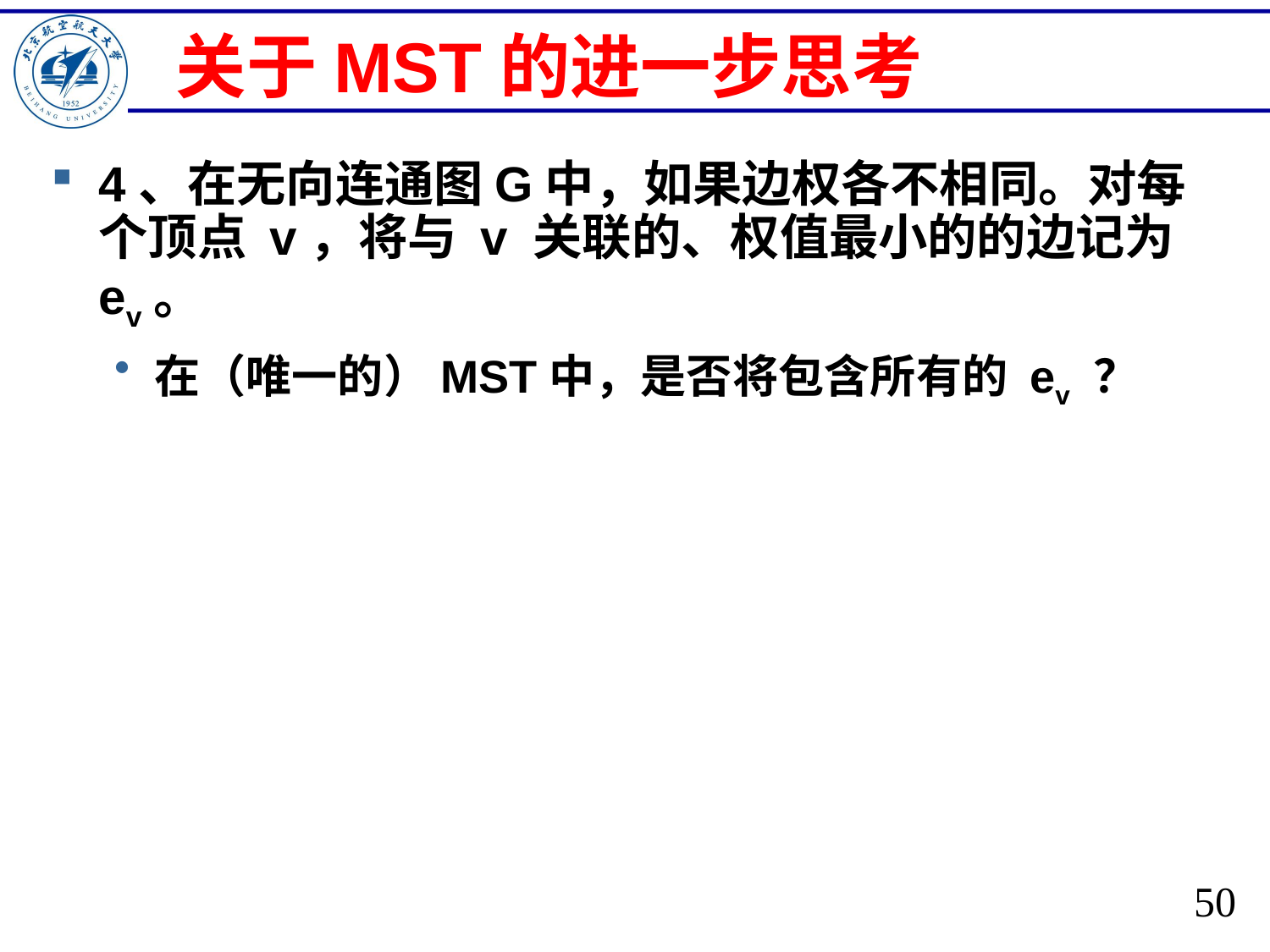

# 关于MST的进一步思考
4、在无向连通图G中，如果边权各不相同。对每个顶点 v，将与 v 关联的、权值最小的的边记为 ev。
在（唯一的）MST中，是否将包含所有的 ev ？